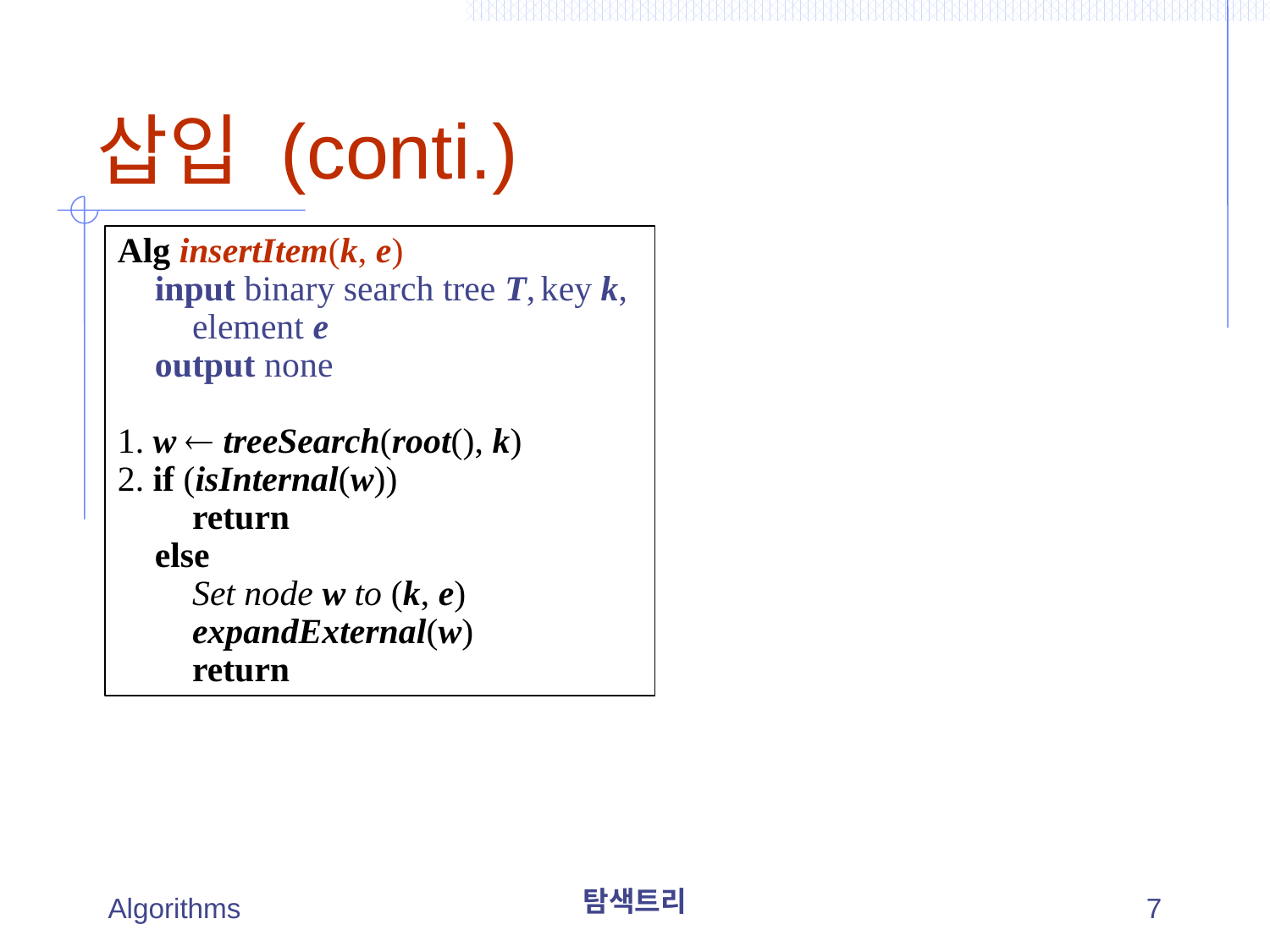

# 삽입 (conti.)
Alg insertItem(k, e)
	input binary search tree T,	key k, 		element e
	output none

1. w ← treeSearch(root(), k)
2. if (isInternal(w))
		return
	else
		Set node w to (k, e)
		expandExternal(w)
		return
Algorithms
탐색트리
7